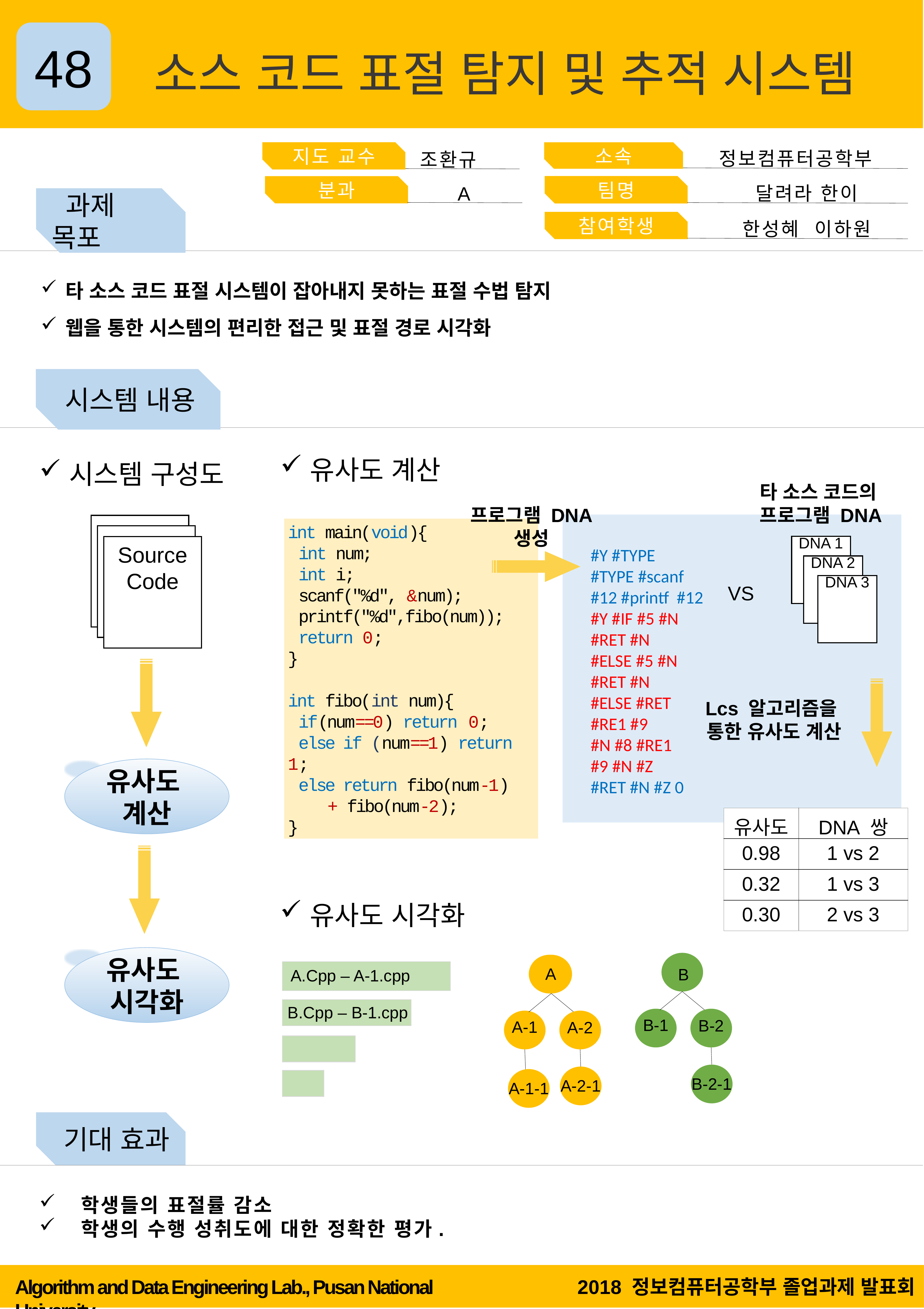

# 소스 코드 표절 탐지 및 추적 시스템
48
지도 교수
조환규
소속
정보컴퓨터공학부
팀명
달려라 한이
분과
     A
참여학생
한성혜  이하원
 과제 목포

타 소스 코드 표절 시스템이 잡아내지 못하는 표절 수법 탐지

웹을 통한 시스템의 편리한 접근 및 표절 경로 시각화
 시스템 내용
유사도 계산
시스템 구성도
타 소스 코드의
프로그램 DNA
프로그램 DNA
생성

#Y #TYPE
#TYPE #scanf
#12 #printf  #12
#Y #IF #5 #N
#RET #N
#ELSE #5 #N
#RET #N
#ELSE #RET
#RE1 #9
#N #8 #RE1
#9 #N #Z
#RET #N #Z 0
Code 1

Code 2

Source
Code

int main(void){
 int num;
 int i;
 scanf("%d", &num);
 printf("%d",fibo(num));
 return 0;
}

int fibo(int num){
 if(num==0) return 0;
 else if (num==1) return 1;
 else return fibo(num-1)
	+ fibo(num-2);
}
DNA 1

DNA 2

DNA 3

VS

Lcs 알고리즘을
통한 유사도 계산

유사도
계산
| 유사도 | DNA 쌍 |
| --- | --- |
| 0.98 | 1 vs 2 |
| 0.32 | 1 vs 3 |
| 0.30 | 2 vs 3 |

유사도 시각화
유사도
시각화

B

B-1

B-2

B-2-1

A

A

A-1

A-2

A-2-1

A-1-1

A.Cpp – A-1.cpp
B.Cpp – B-1.cpp

 기대 효과
 학생들의 표절률 감소
 학생의 수행 성취도에 대한 정확한 평가.

Algorithm and Data Engineering Lab., Pusan National University
2018 정보컴퓨터공학부 졸업과제 발표회